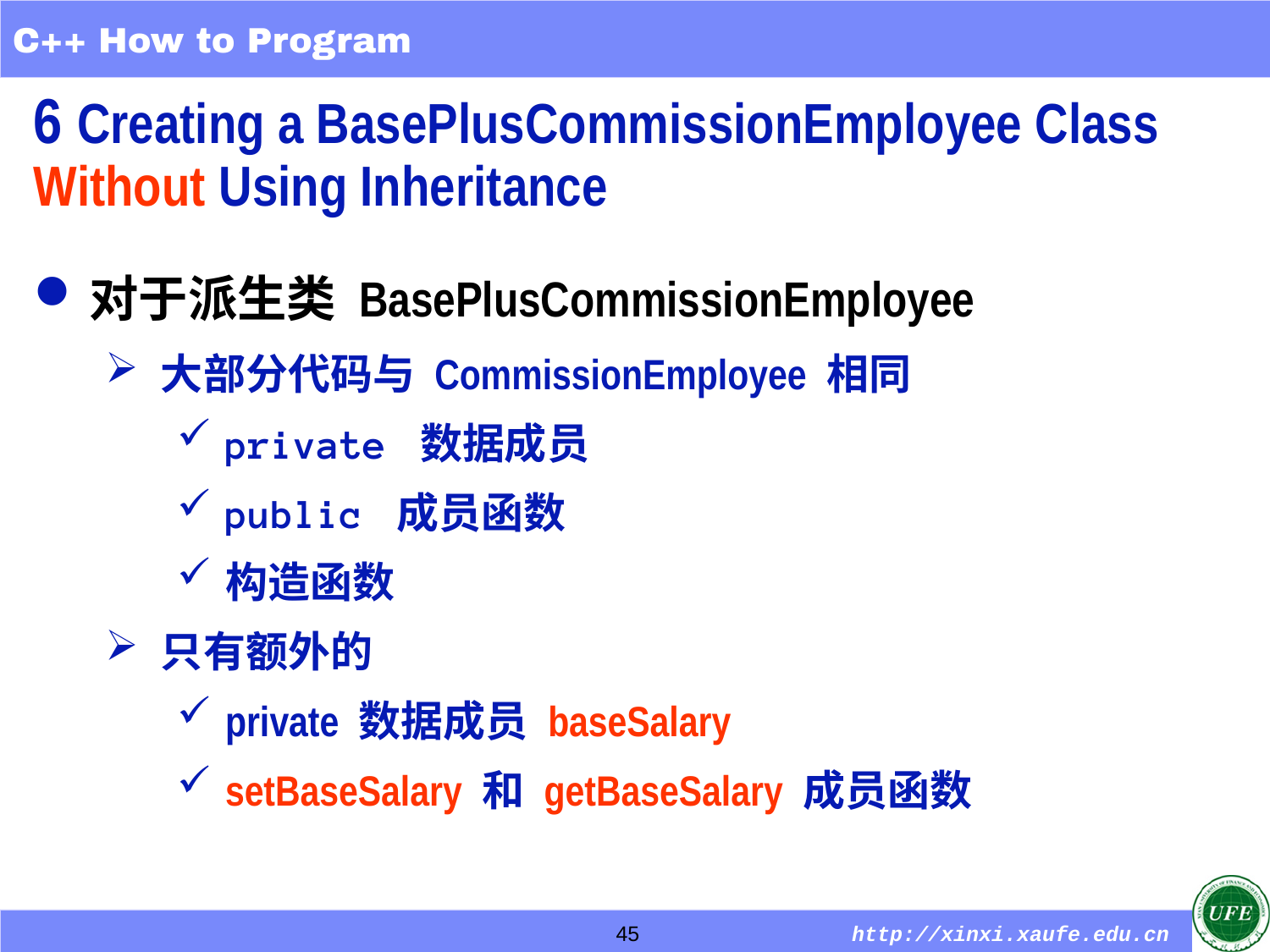

6 Creating a BasePlusCommissionEmployee Class Without Using Inheritance
对于派生类 BasePlusCommissionEmployee
大部分代码与 CommissionEmployee 相同
private 数据成员
public 成员函数
构造函数
只有额外的
private 数据成员 baseSalary
setBaseSalary 和 getBaseSalary 成员函数
45